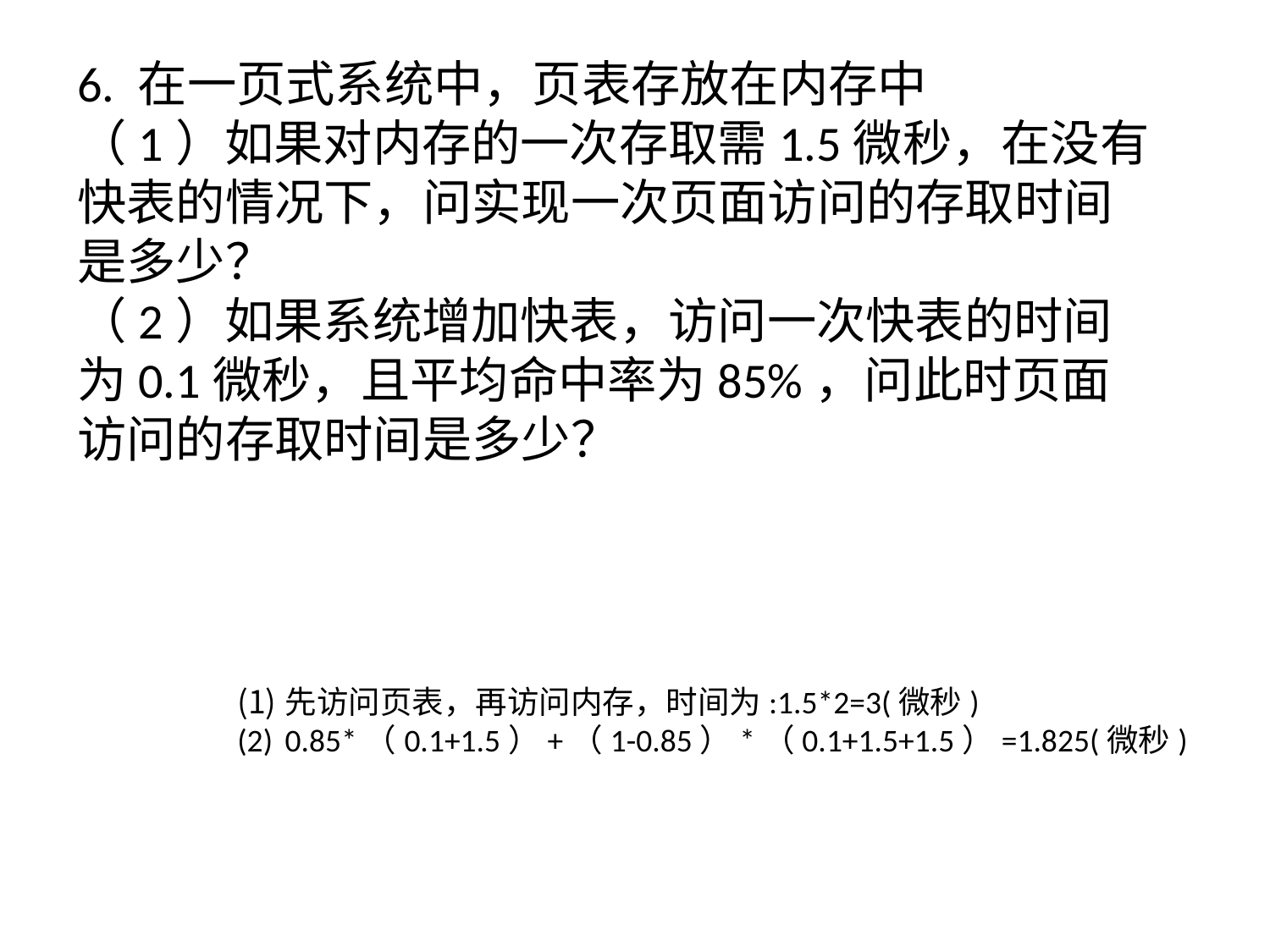

6. 在一页式系统中，页表存放在内存中
（1）如果对内存的一次存取需1.5微秒，在没有快表的情况下，问实现一次页面访问的存取时间是多少？
（2）如果系统增加快表，访问一次快表的时间为0.1微秒，且平均命中率为85%，问此时页面访问的存取时间是多少？
先访问页表，再访问内存，时间为:1.5*2=3(微秒)
0.85*（0.1+1.5）+（1-0.85）*（0.1+1.5+1.5）=1.825(微秒)